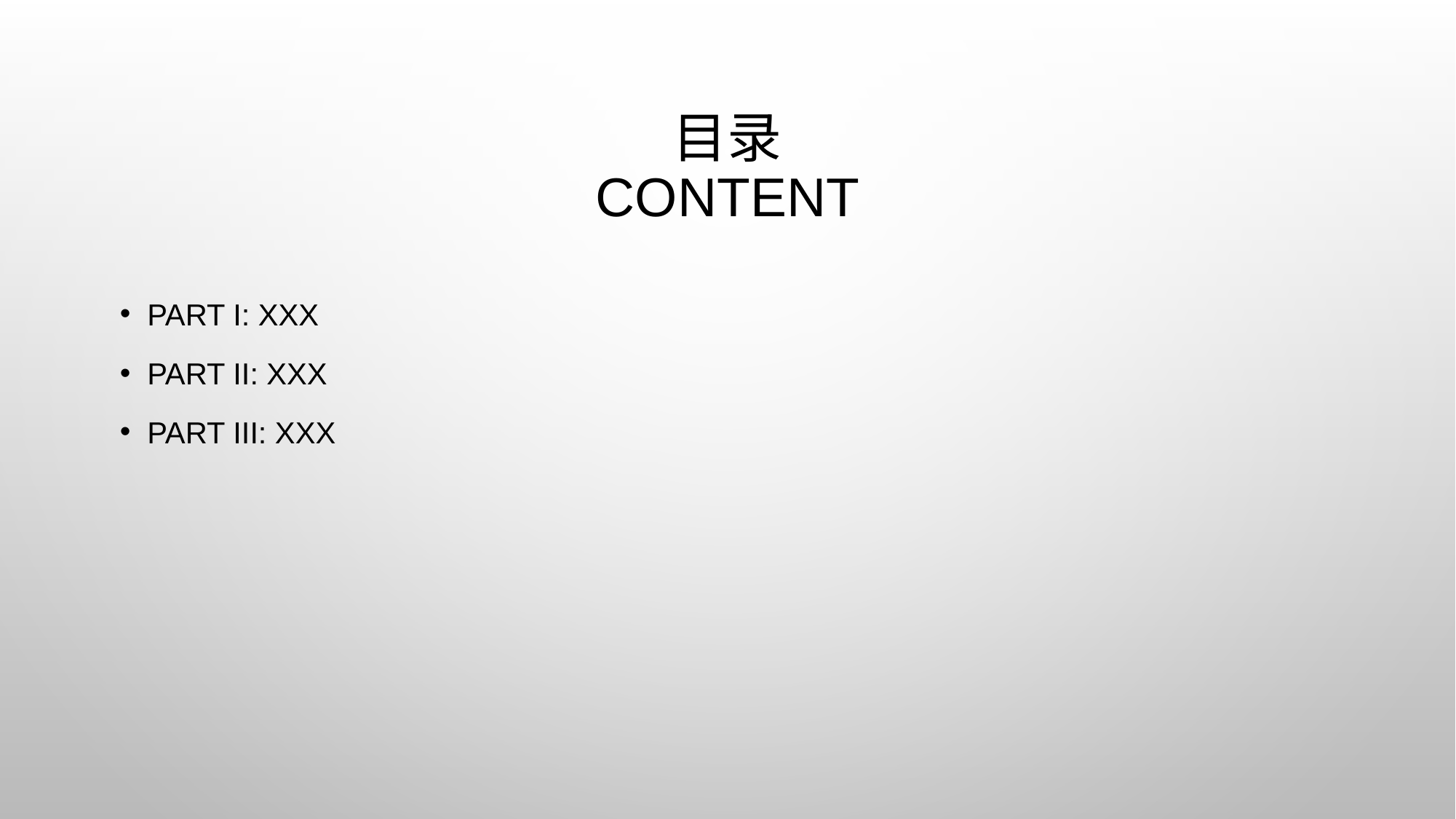

# 目录 Content
Part I: xxx
Part II: xxx
Part III: xxx